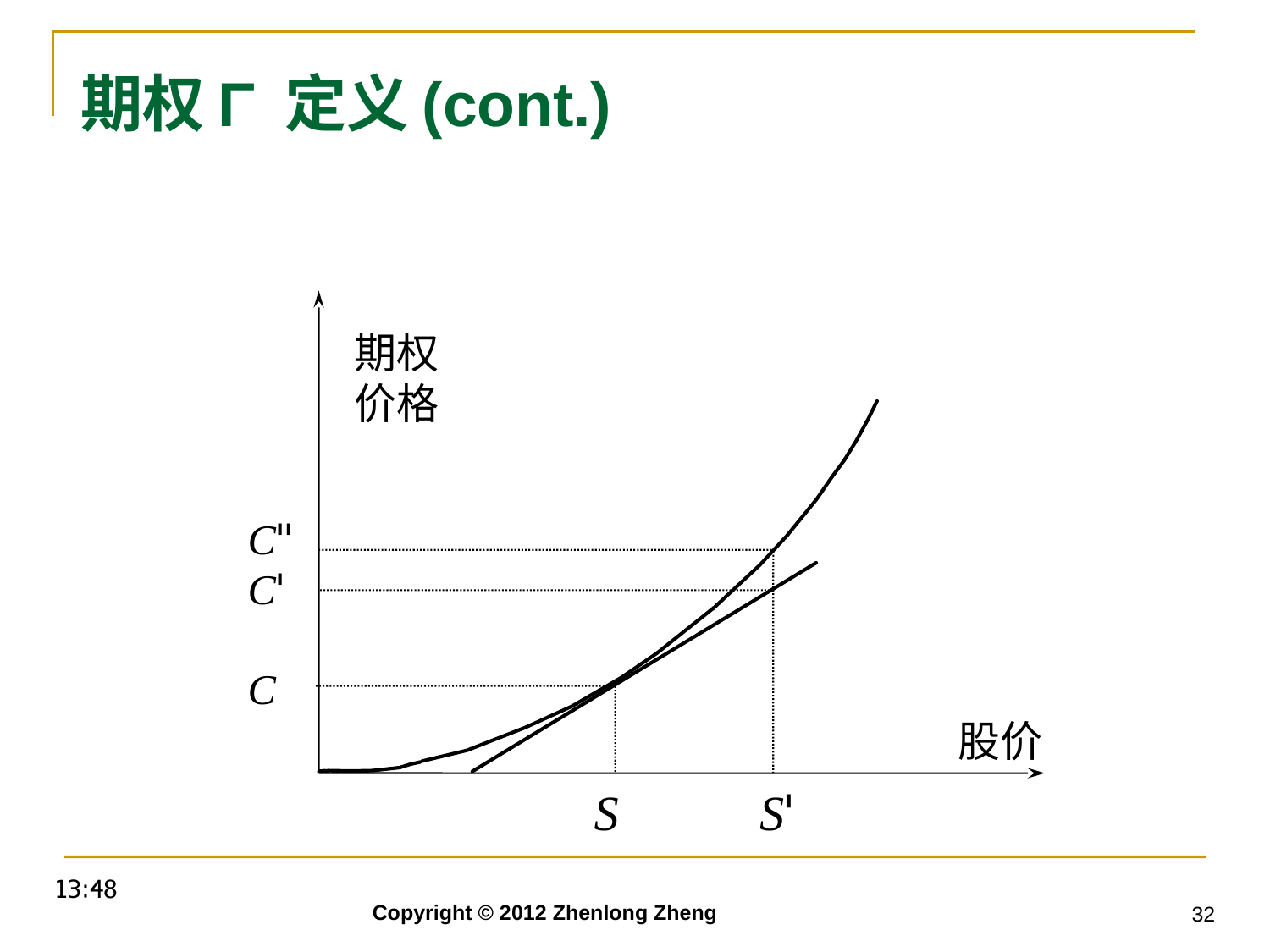

# 期权Γ 定义(cont.)

期权价格

C''

C'

C

股价

S
S'
13:48
32
Copyright © 2012 Zhenlong Zheng